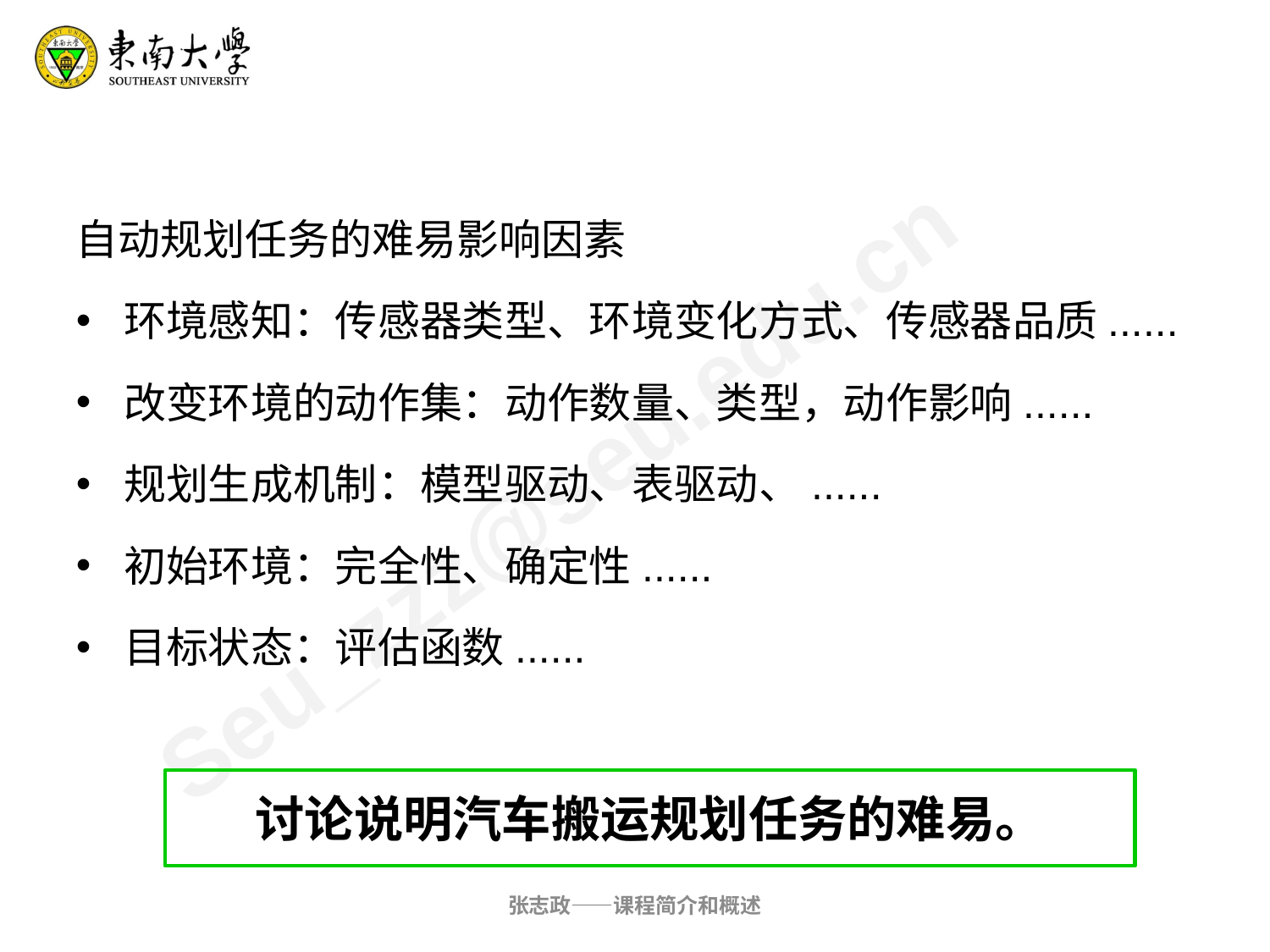

自动规划任务的难易影响因素
环境感知：传感器类型、环境变化方式、传感器品质......
改变环境的动作集：动作数量、类型，动作影响......
规划生成机制：模型驱动、表驱动、......
初始环境：完全性、确定性......
目标状态：评估函数......
讨论说明汽车搬运规划任务的难易。

张志政——课程简介和概述
25